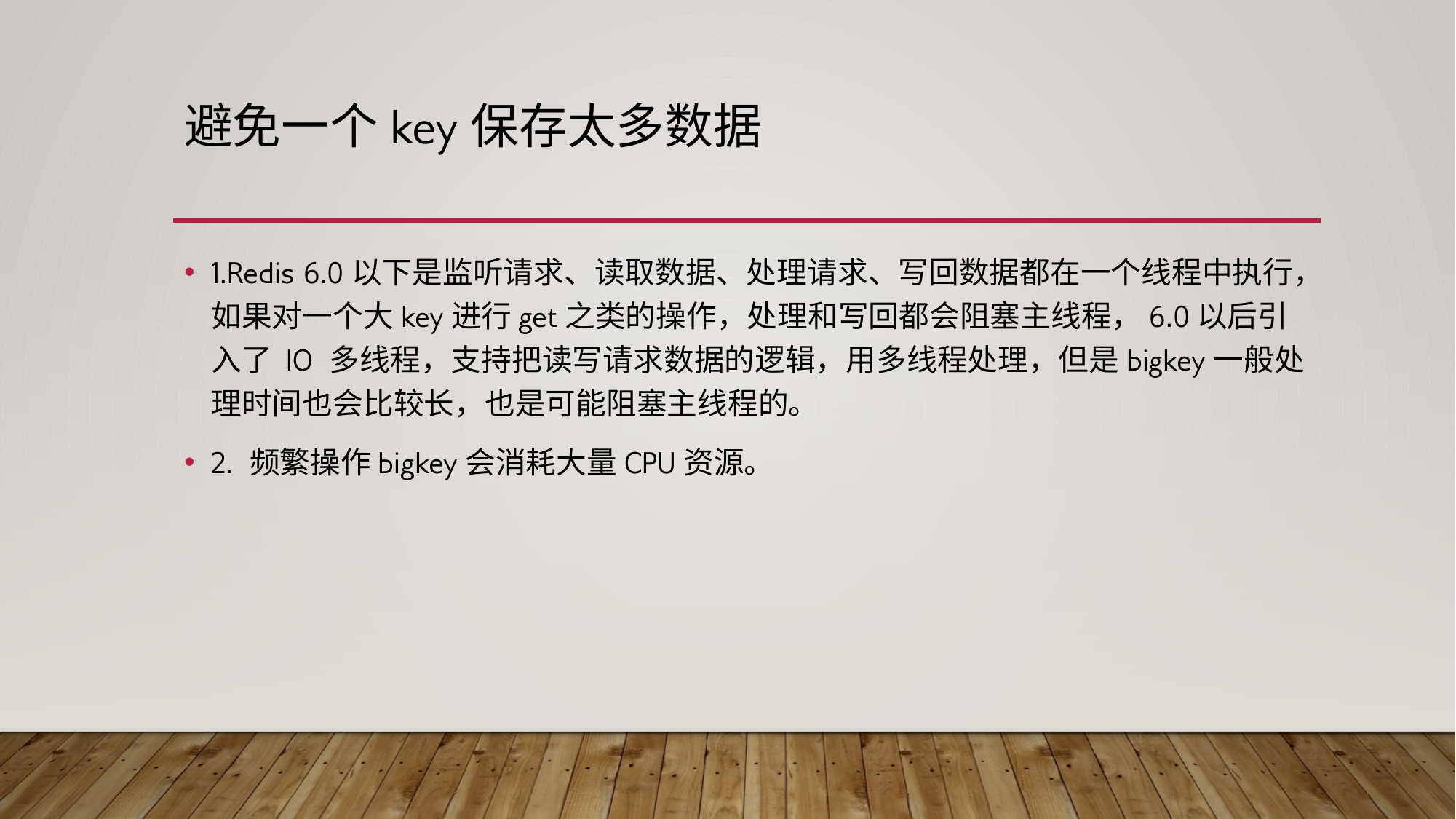

# 避免一个key保存太多数据
1.Redis 6.0以下是监听请求、读取数据、处理请求、写回数据都在一个线程中执行，如果对一个大key进行get之类的操作，处理和写回都会阻塞主线程，6.0以后引入了 IO 多线程，支持把读写请求数据的逻辑，用多线程处理，但是bigkey一般处理时间也会比较长，也是可能阻塞主线程的。
2. 频繁操作bigkey会消耗大量CPU资源。